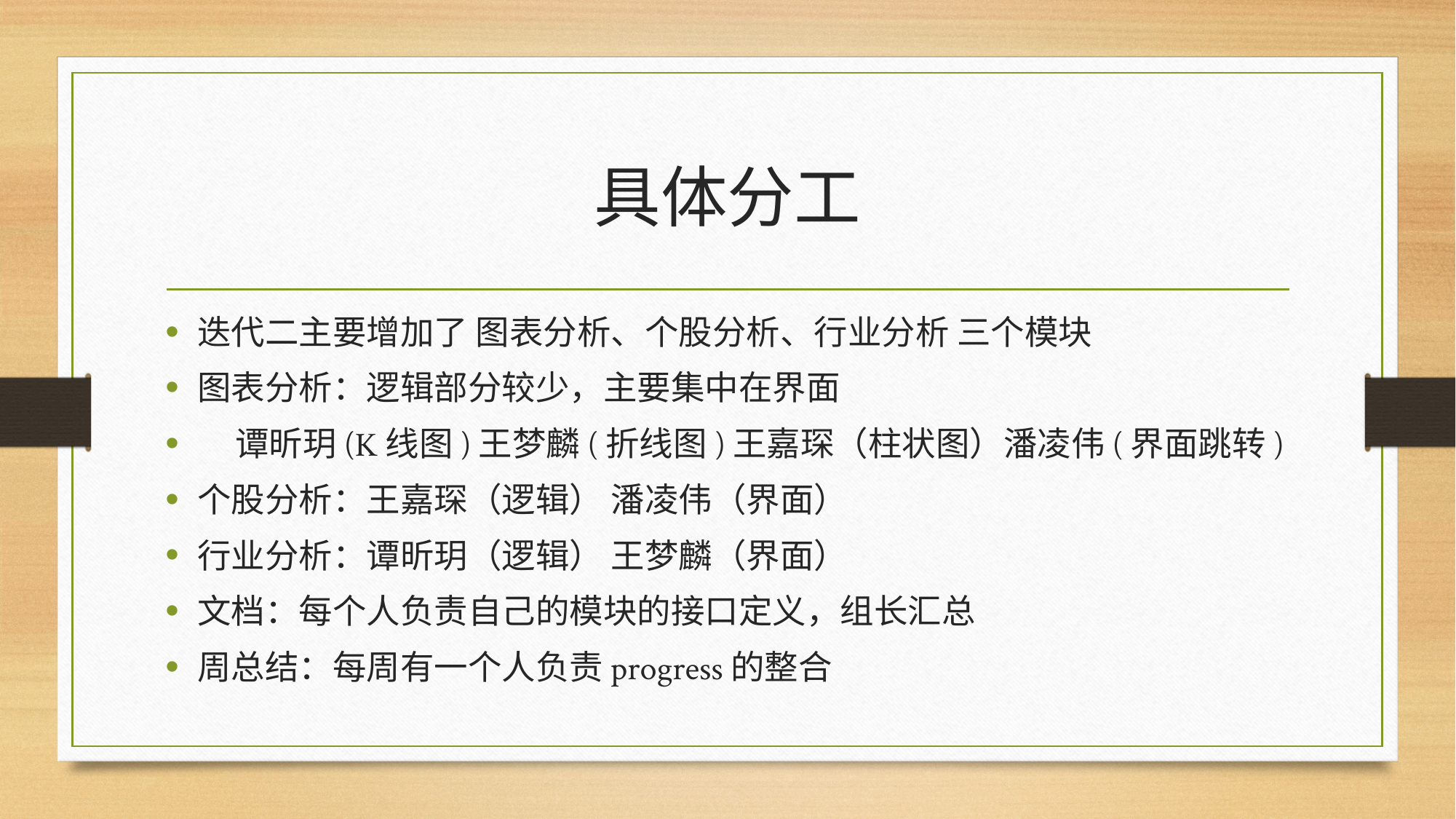

# 具体分工
迭代二主要增加了 图表分析、个股分析、行业分析 三个模块
图表分析：逻辑部分较少，主要集中在界面
    谭昕玥(K线图)王梦麟(折线图)王嘉琛（柱状图）潘凌伟(界面跳转)
个股分析：王嘉琛（逻辑） 潘凌伟（界面）
行业分析：谭昕玥（逻辑） 王梦麟（界面）
文档：每个人负责自己的模块的接口定义，组长汇总
周总结：每周有一个人负责progress的整合